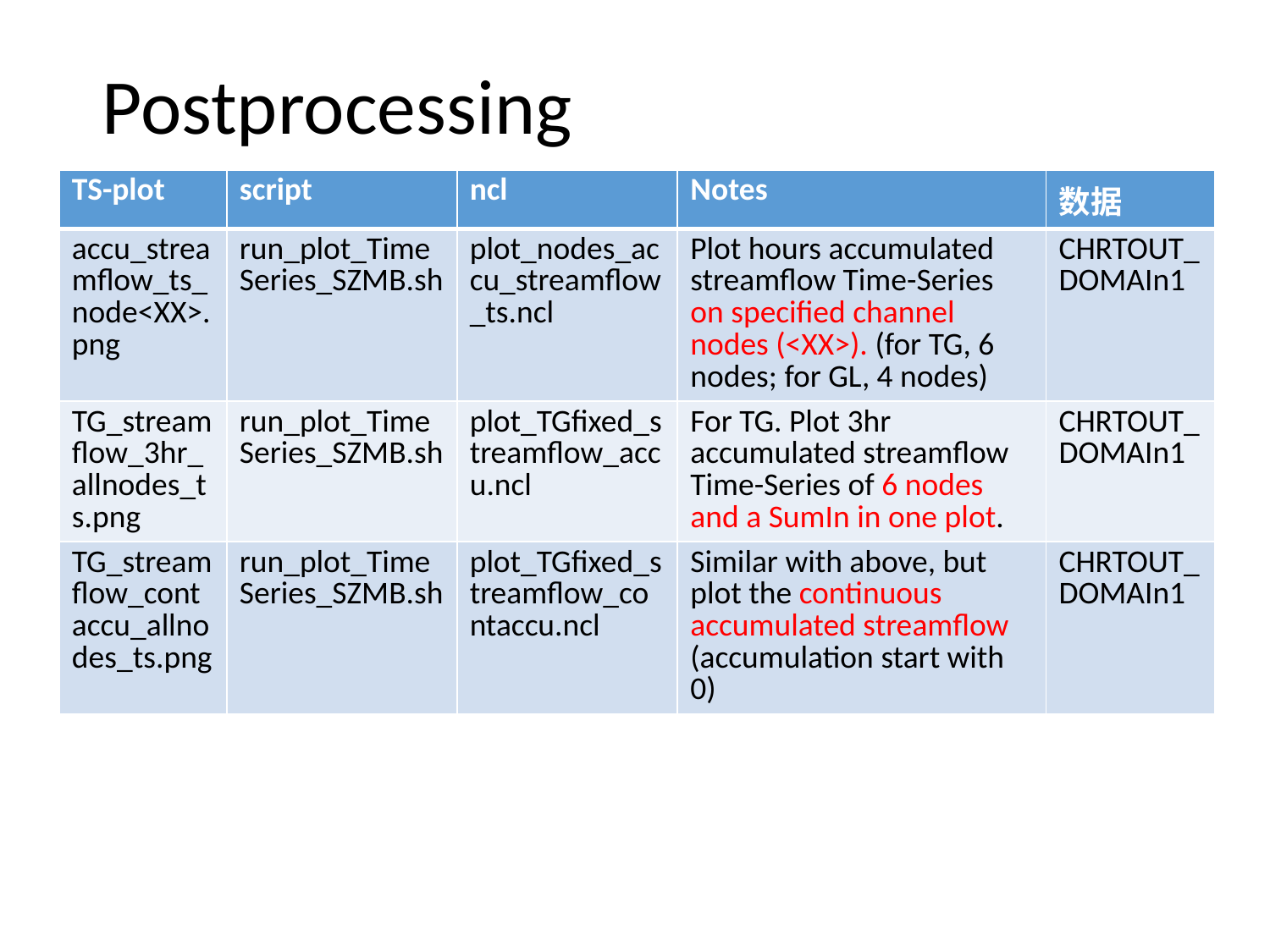

# Postprocessing
| TS-plot | script | ncl | Notes | 数据 |
| --- | --- | --- | --- | --- |
| accu\_streamflow\_ts\_node<XX>.png | run\_plot\_TimeSeries\_SZMB.sh | plot\_nodes\_accu\_streamflow\_ts.ncl | Plot hours accumulated streamflow Time-Series on specified channel nodes (<XX>). (for TG, 6 nodes; for GL, 4 nodes) | CHRTOUT\_DOMAIn1 |
| TG\_streamflow\_3hr\_allnodes\_ts.png | run\_plot\_TimeSeries\_SZMB.sh | plot\_TGfixed\_streamflow\_accu.ncl | For TG. Plot 3hr accumulated streamflow Time-Series of 6 nodes and a SumIn in one plot. | CHRTOUT\_DOMAIn1 |
| TG\_streamflow\_contaccu\_allnodes\_ts.png | run\_plot\_TimeSeries\_SZMB.sh | plot\_TGfixed\_streamflow\_contaccu.ncl | Similar with above, but plot the continuous accumulated streamflow (accumulation start with 0) | CHRTOUT\_DOMAIn1 |